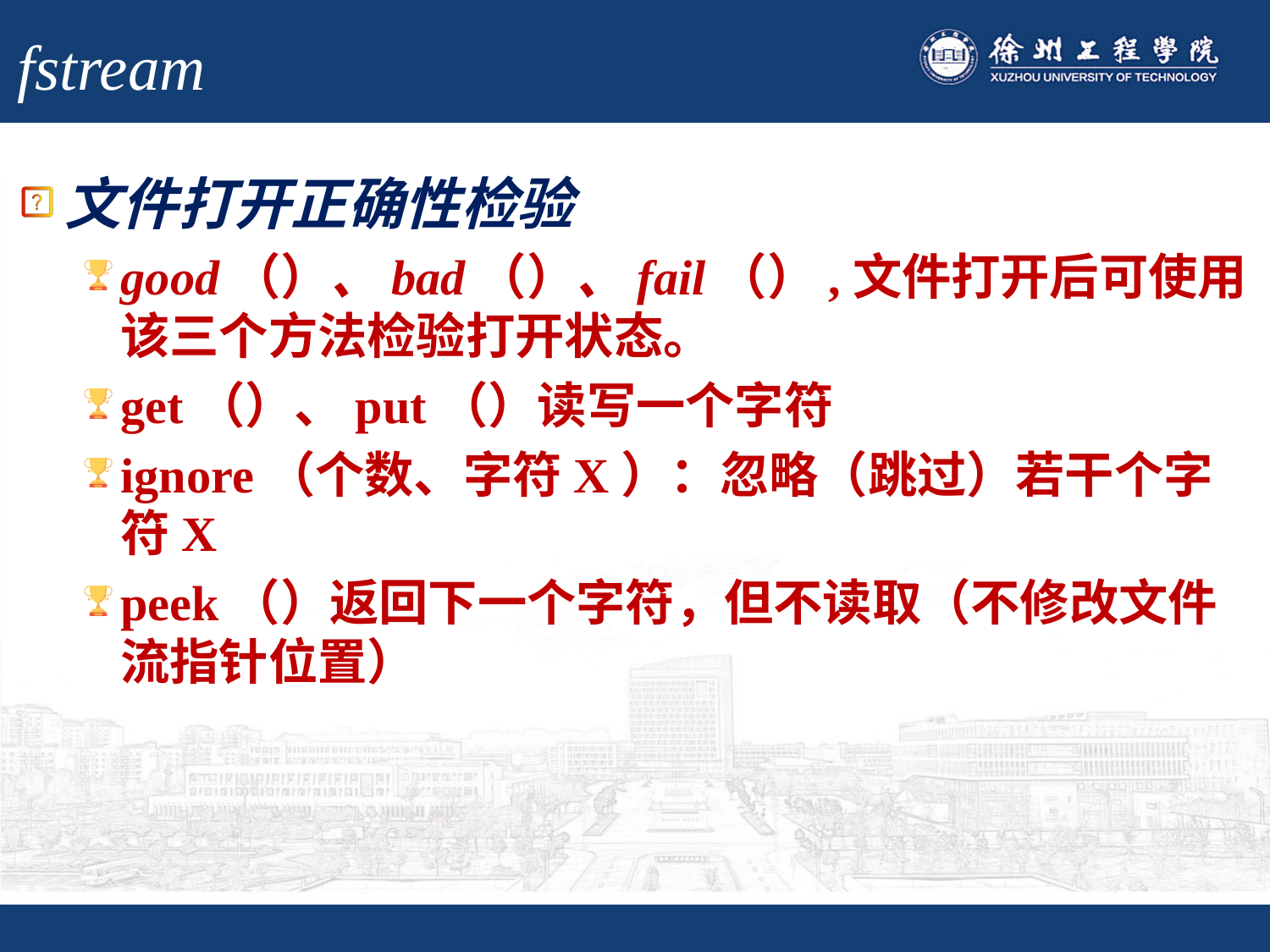

# fstream
文件打开正确性检验
good（）、bad（）、fail（）,文件打开后可使用该三个方法检验打开状态。
get（）、put（）读写一个字符
ignore（个数、字符X）：忽略（跳过）若干个字符X
peek（）返回下一个字符，但不读取（不修改文件流指针位置）